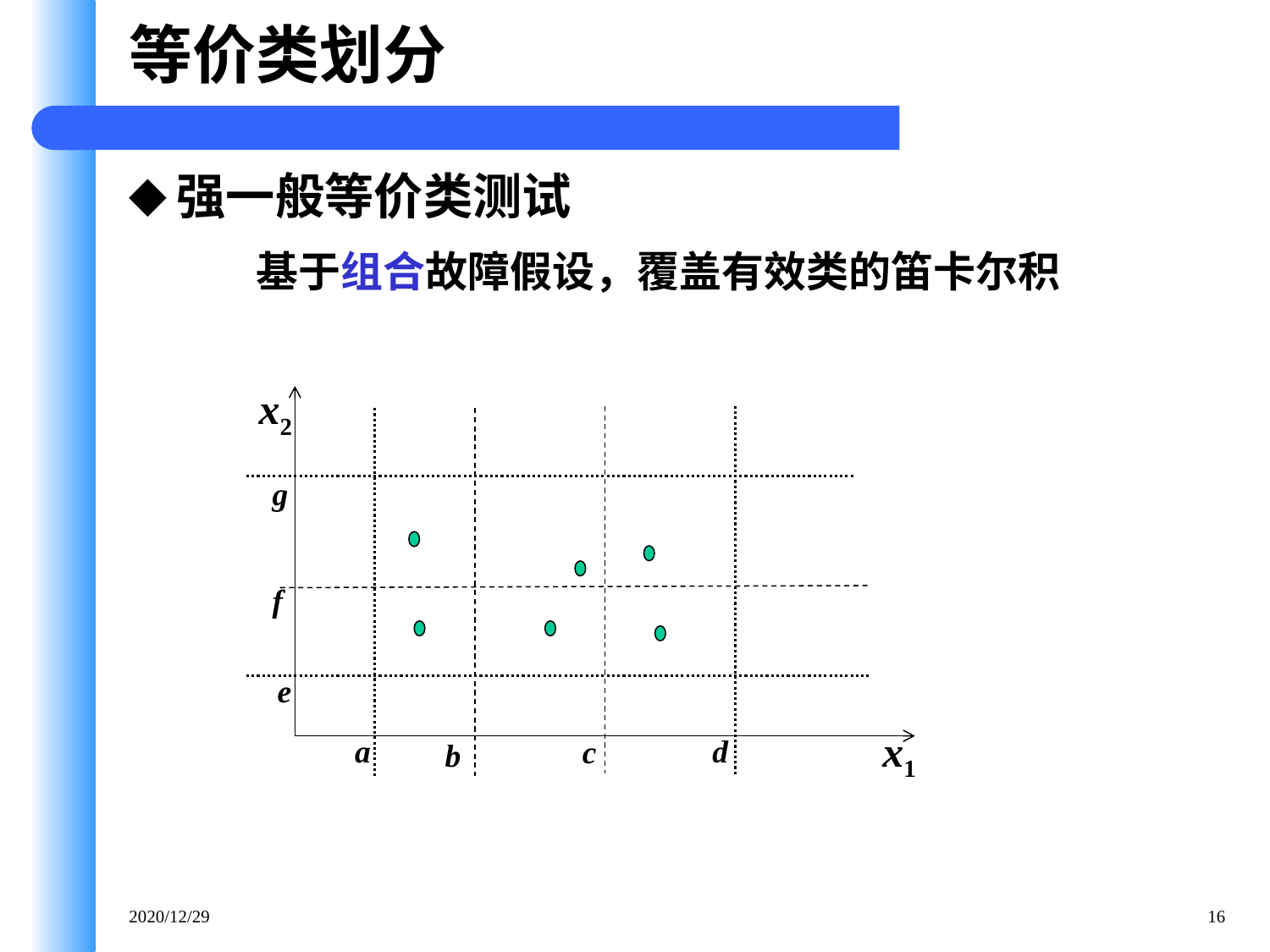

# 等价类划分
强一般等价类测试
基于组合故障假设，覆盖有效类的笛卡尔积
x2
g

f

e
x1
a
d
c
b
2020/12/29
16